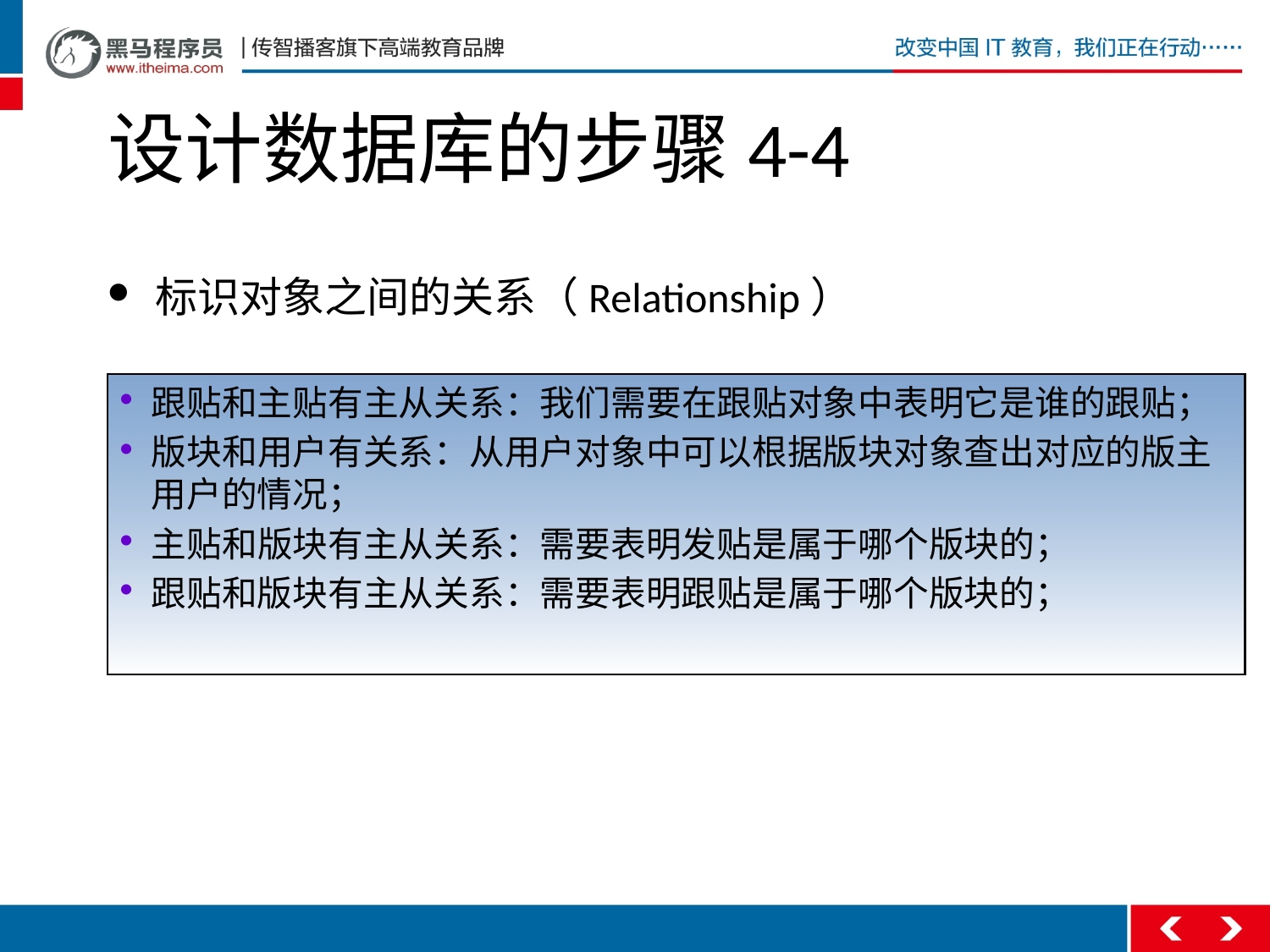

# 设计数据库的步骤4-4
标识对象之间的关系（Relationship）

跟贴和主贴有主从关系：我们需要在跟贴对象中表明它是谁的跟贴；
版块和用户有关系：从用户对象中可以根据版块对象查出对应的版主用户的情况；
主贴和版块有主从关系：需要表明发贴是属于哪个版块的；
跟贴和版块有主从关系：需要表明跟贴是属于哪个版块的；